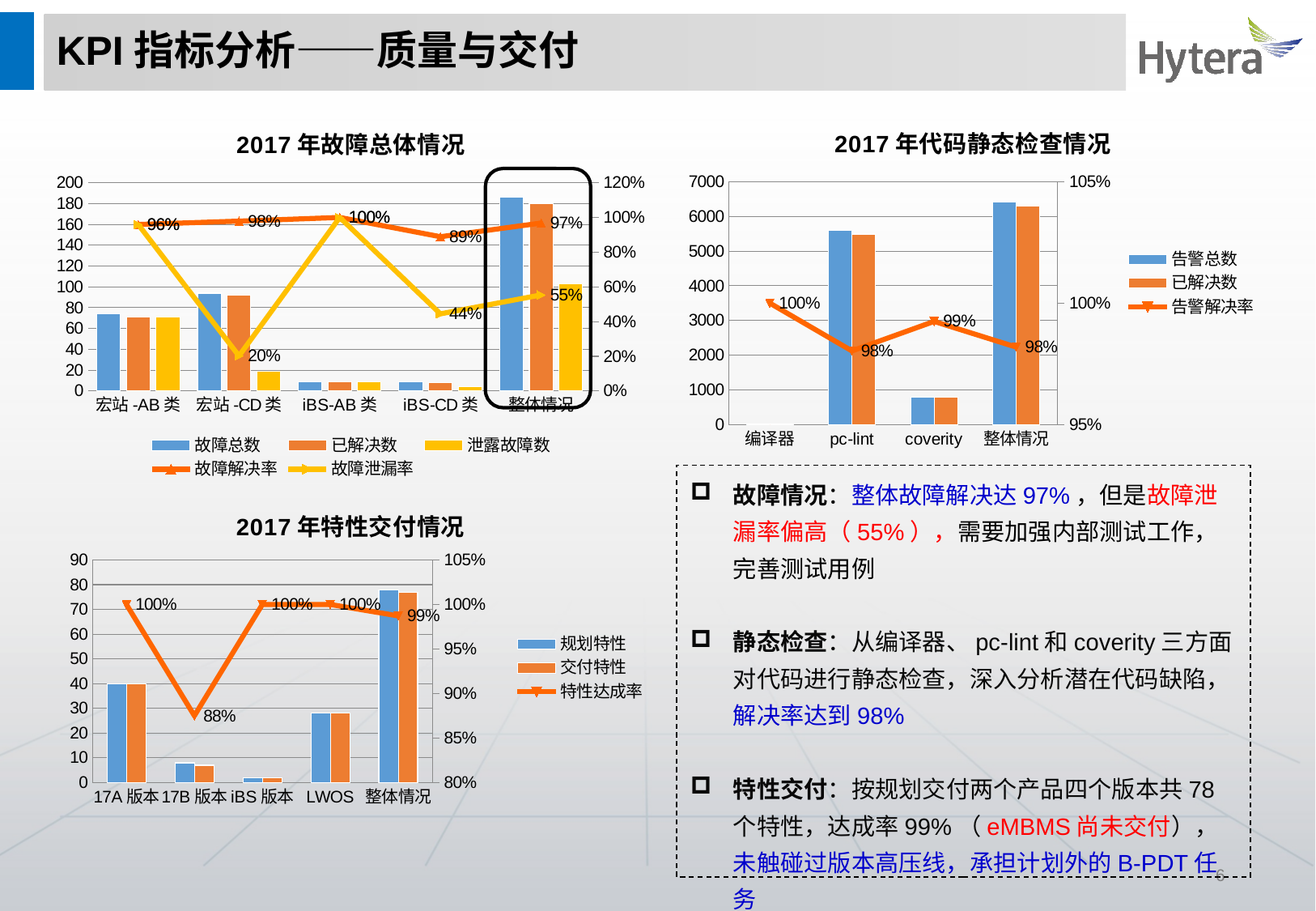

# KPI指标分析——质量与交付

### Chart: 2017年故障总体情况

| Category | 故障总数 | 已解决数 | 泄露故障数 | 故障解决率 | 故障泄漏率 |
|---|---|---|---|---|---|
| 宏站-AB类 | 74.0 | 71.0 | 71.0 | 0.9594594594594594 | 0.9594594594594594 |
| 宏站-CD类 | 94.0 | 92.0 | 19.0 | 0.9787234042553191 | 0.20212765957446807 |
| iBS-AB类 | 9.0 | 9.0 | 9.0 | 1.0 | 1.0 |
| iBS-CD类 | 9.0 | 8.0 | 4.0 | 0.8888888888888888 | 0.4444444444444444 |
| 整体情况 | 186.0 | 180.0 | 103.0 | 0.967741935483871 | 0.553763440860215 |

### Chart: 2017年代码静态检查情况

| Category | 告警总数 | 已解决数 | 告警解决率 |
|---|---|---|---|
| 编译器 | 20.0 | 20.0 | 1.0 |
| pc-lint | 5600.0 | 5490.0 | 0.9803571428571428 |
| coverity | 798.0 | 792.0 | 0.9924812030075187 |
| 整体情况 | 6418.0 | 6302.0 | 0.9819258335930197 |
故障情况：整体故障解决达97%，但是故障泄漏率偏高（55%），需要加强内部测试工作，完善测试用例

静态检查：从编译器、pc-lint和coverity三方面对代码进行静态检查，深入分析潜在代码缺陷，解决率达到98%

特性交付：按规划交付两个产品四个版本共78个特性，达成率99%（eMBMS尚未交付），未触碰过版本高压线，承担计划外的B-PDT任务

### Chart: 2017年特性交付情况

| Category | 规划特性 | 交付特性 | 特性达成率 |
|---|---|---|---|
| 17A版本 | 40.0 | 40.0 | 1.0 |
| 17B版本 | 8.0 | 7.0 | 0.875 |
| iBS版本 | 2.0 | 2.0 | 1.0 |
| LWOS | 28.0 | 28.0 | 1.0 |
| 整体情况 | 78.0 | 77.0 | 0.9871794871794872 |